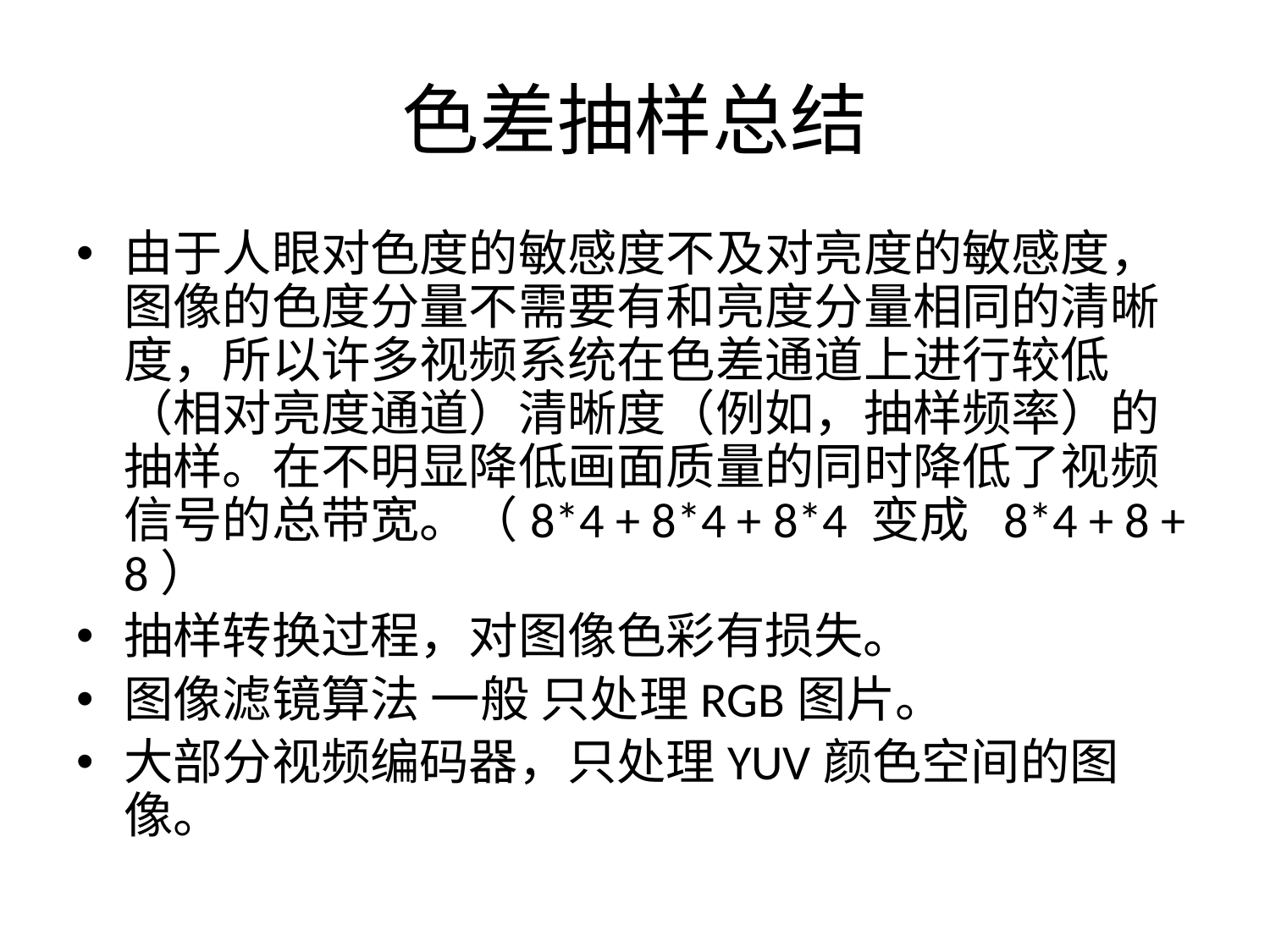

# 色差抽样总结
由于人眼对色度的敏感度不及对亮度的敏感度，图像的色度分量不需要有和亮度分量相同的清晰度，所以许多视频系统在色差通道上进行较低（相对亮度通道）清晰度（例如，抽样频率）的抽样。在不明显降低画面质量的同时降低了视频信号的总带宽。（8*4 + 8*4 + 8*4 变成  8*4 + 8 + 8）
抽样转换过程，对图像色彩有损失。
图像滤镜算法 一般 只处理RGB图片。
大部分视频编码器，只处理YUV颜色空间的图像。